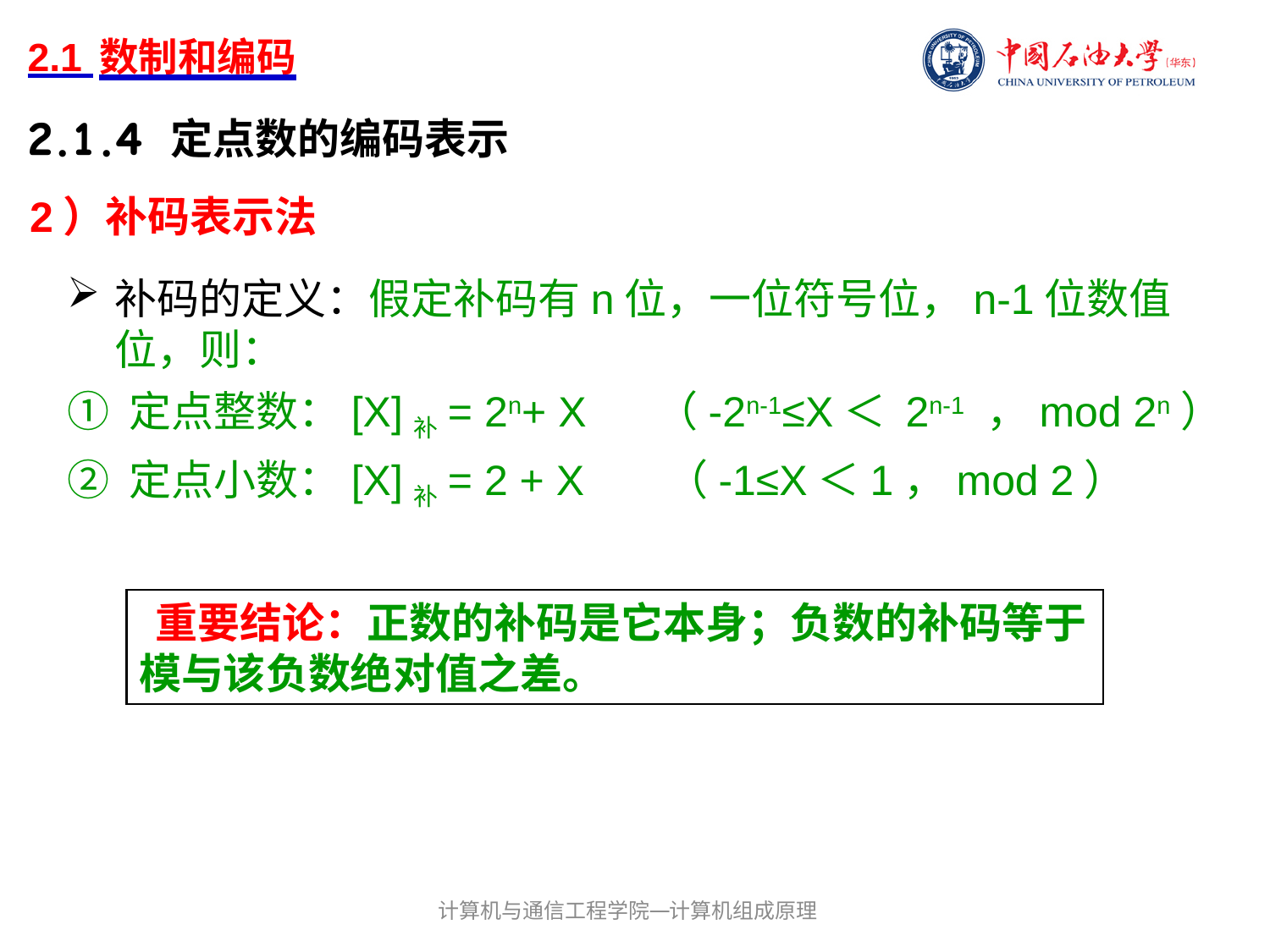

# 2.1 数制和编码
2.1.4 定点数的编码表示
2）补码表示法
补码的定义：假定补码有n位，一位符号位，n-1位数值位，则：
① 定点整数：[X]补= 2n+ X     （-2n-1≤X＜ 2n-1 ，mod 2n）
② 定点小数：[X]补= 2 + X      （-1≤X＜1，mod 2）
 重要结论：正数的补码是它本身；负数的补码等于模与该负数绝对值之差。
31

计算机与通信工程学院—计算机组成原理